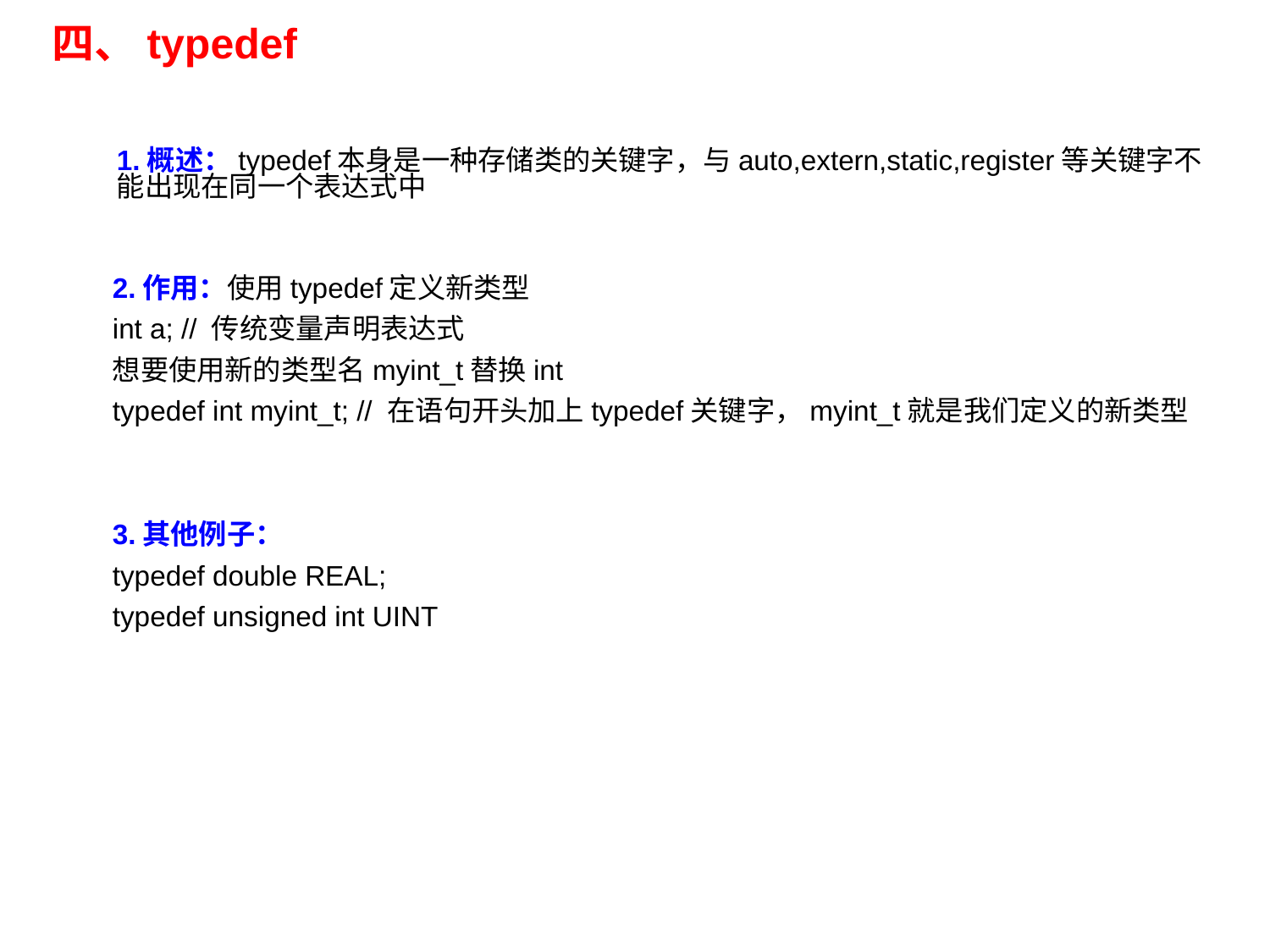

四、typedef
1.概述：typedef本身是一种存储类的关键字，与auto,extern,static,register等关键字不能出现在同一个表达式中
2.作用：使用typedef定义新类型
int a; // 传统变量声明表达式
想要使用新的类型名myint_t替换int
typedef int myint_t; // 在语句开头加上typedef关键字，myint_t就是我们定义的新类型

3.其他例子：
typedef double REAL;
typedef unsigned int UINT